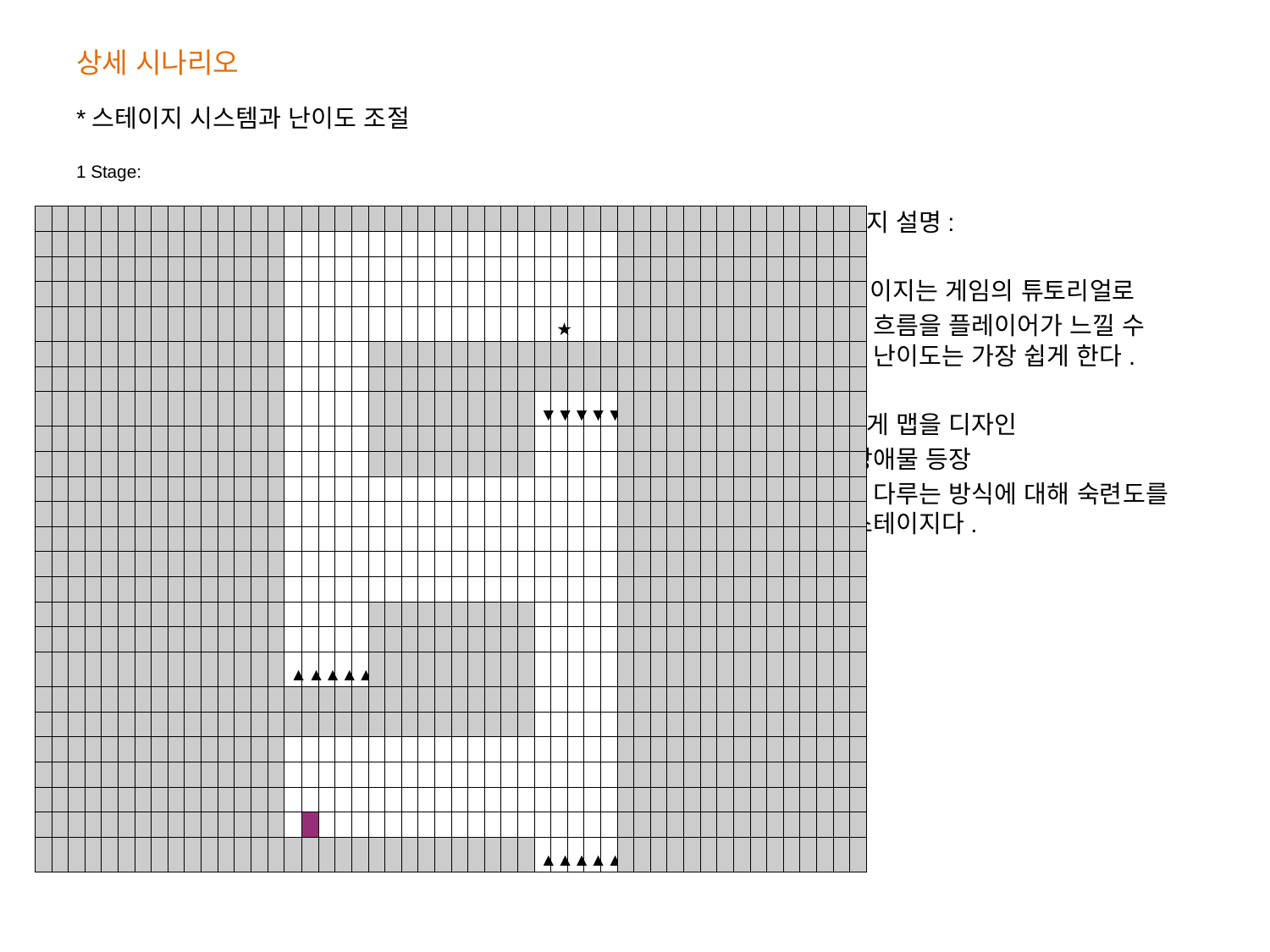

# 상세 시나리오

*스테이지 시스템과 난이도 조절

1 Stage:

스테이지 설명:

1 스테이지는 게임의 튜토리얼로
게임의 흐름을 플레이어가 느낄 수 있도록 난이도는 가장 쉽게 한다.

단순하게 맵을 디자인
가시 장애물 등장
중력을 다루는 방식에 대해 숙련도를 쌓는 스테이지다.

|  |  |  |  |  |  |  |  |  |  |  |  |  |  |  |  |  |  |  |  |  |  |  |  |  |  |  |  |  |  |  |  |  |  |  |  |  |  |  |  |  |  |  |  |  |  |  |  |  |  |
| --- | --- | --- | --- | --- | --- | --- | --- | --- | --- | --- | --- | --- | --- | --- | --- | --- | --- | --- | --- | --- | --- | --- | --- | --- | --- | --- | --- | --- | --- | --- | --- | --- | --- | --- | --- | --- | --- | --- | --- | --- | --- | --- | --- | --- | --- | --- | --- | --- | --- |
|  |  |  |  |  |  |  |  |  |  |  |  |  |  |  |  |  |  |  |  |  |  |  |  |  |  |  |  |  |  |  |  |  |  |  |  |  |  |  |  |  |  |  |  |  |  |  |  |  |  |
|  |  |  |  |  |  |  |  |  |  |  |  |  |  |  |  |  |  |  |  |  |  |  |  |  |  |  |  |  |  |  |  |  |  |  |  |  |  |  |  |  |  |  |  |  |  |  |  |  |  |
|  |  |  |  |  |  |  |  |  |  |  |  |  |  |  |  |  |  |  |  |  |  |  |  |  |  |  |  |  |  |  |  |  |  |  |  |  |  |  |  |  |  |  |  |  |  |  |  |  |  |
|  |  |  |  |  |  |  |  |  |  |  |  |  |  |  |  |  |  |  |  |  |  |  |  |  |  |  |  |  |  |  | ★ |  |  |  |  |  |  |  |  |  |  |  |  |  |  |  |  |  |  |
|  |  |  |  |  |  |  |  |  |  |  |  |  |  |  |  |  |  |  |  |  |  |  |  |  |  |  |  |  |  |  |  |  |  |  |  |  |  |  |  |  |  |  |  |  |  |  |  |  |  |
|  |  |  |  |  |  |  |  |  |  |  |  |  |  |  |  |  |  |  |  |  |  |  |  |  |  |  |  |  |  |  |  |  |  |  |  |  |  |  |  |  |  |  |  |  |  |  |  |  |  |
|  |  |  |  |  |  |  |  |  |  |  |  |  |  |  |  |  |  |  |  |  |  |  |  |  |  |  |  |  |  | ▼ | ▼ | ▼ | ▼ | ▼ |  |  |  |  |  |  |  |  |  |  |  |  |  |  |  |
|  |  |  |  |  |  |  |  |  |  |  |  |  |  |  |  |  |  |  |  |  |  |  |  |  |  |  |  |  |  |  |  |  |  |  |  |  |  |  |  |  |  |  |  |  |  |  |  |  |  |
|  |  |  |  |  |  |  |  |  |  |  |  |  |  |  |  |  |  |  |  |  |  |  |  |  |  |  |  |  |  |  |  |  |  |  |  |  |  |  |  |  |  |  |  |  |  |  |  |  |  |
|  |  |  |  |  |  |  |  |  |  |  |  |  |  |  |  |  |  |  |  |  |  |  |  |  |  |  |  |  |  |  |  |  |  |  |  |  |  |  |  |  |  |  |  |  |  |  |  |  |  |
|  |  |  |  |  |  |  |  |  |  |  |  |  |  |  |  |  |  |  |  |  |  |  |  |  |  |  |  |  |  |  |  |  |  |  |  |  |  |  |  |  |  |  |  |  |  |  |  |  |  |
|  |  |  |  |  |  |  |  |  |  |  |  |  |  |  |  |  |  |  |  |  |  |  |  |  |  |  |  |  |  |  |  |  |  |  |  |  |  |  |  |  |  |  |  |  |  |  |  |  |  |
|  |  |  |  |  |  |  |  |  |  |  |  |  |  |  |  |  |  |  |  |  |  |  |  |  |  |  |  |  |  |  |  |  |  |  |  |  |  |  |  |  |  |  |  |  |  |  |  |  |  |
|  |  |  |  |  |  |  |  |  |  |  |  |  |  |  |  |  |  |  |  |  |  |  |  |  |  |  |  |  |  |  |  |  |  |  |  |  |  |  |  |  |  |  |  |  |  |  |  |  |  |
|  |  |  |  |  |  |  |  |  |  |  |  |  |  |  |  |  |  |  |  |  |  |  |  |  |  |  |  |  |  |  |  |  |  |  |  |  |  |  |  |  |  |  |  |  |  |  |  |  |  |
|  |  |  |  |  |  |  |  |  |  |  |  |  |  |  |  |  |  |  |  |  |  |  |  |  |  |  |  |  |  |  |  |  |  |  |  |  |  |  |  |  |  |  |  |  |  |  |  |  |  |
|  |  |  |  |  |  |  |  |  |  |  |  |  |  |  | ▲ | ▲ | ▲ | ▲ | ▲ |  |  |  |  |  |  |  |  |  |  |  |  |  |  |  |  |  |  |  |  |  |  |  |  |  |  |  |  |  |  |
|  |  |  |  |  |  |  |  |  |  |  |  |  |  |  |  |  |  |  |  |  |  |  |  |  |  |  |  |  |  |  |  |  |  |  |  |  |  |  |  |  |  |  |  |  |  |  |  |  |  |
|  |  |  |  |  |  |  |  |  |  |  |  |  |  |  |  |  |  |  |  |  |  |  |  |  |  |  |  |  |  |  |  |  |  |  |  |  |  |  |  |  |  |  |  |  |  |  |  |  |  |
|  |  |  |  |  |  |  |  |  |  |  |  |  |  |  |  |  |  |  |  |  |  |  |  |  |  |  |  |  |  |  |  |  |  |  |  |  |  |  |  |  |  |  |  |  |  |  |  |  |  |
|  |  |  |  |  |  |  |  |  |  |  |  |  |  |  |  |  |  |  |  |  |  |  |  |  |  |  |  |  |  |  |  |  |  |  |  |  |  |  |  |  |  |  |  |  |  |  |  |  |  |
|  |  |  |  |  |  |  |  |  |  |  |  |  |  |  |  |  |  |  |  |  |  |  |  |  |  |  |  |  |  |  |  |  |  |  |  |  |  |  |  |  |  |  |  |  |  |  |  |  |  |
|  |  |  |  |  |  |  |  |  |  |  |  |  |  |  |  |  |  |  |  |  |  |  |  |  |  |  |  |  |  |  |  |  |  |  |  |  |  |  |  |  |  |  |  |  |  |  |  |  |  |
|  |  |  |  |  |  |  |  |  |  |  |  |  |  |  |  |  |  |  |  |  |  |  |  |  |  |  |  |  |  | ▲ | ▲ | ▲ | ▲ | ▲ |  |  |  |  |  |  |  |  |  |  |  |  |  |  |  |